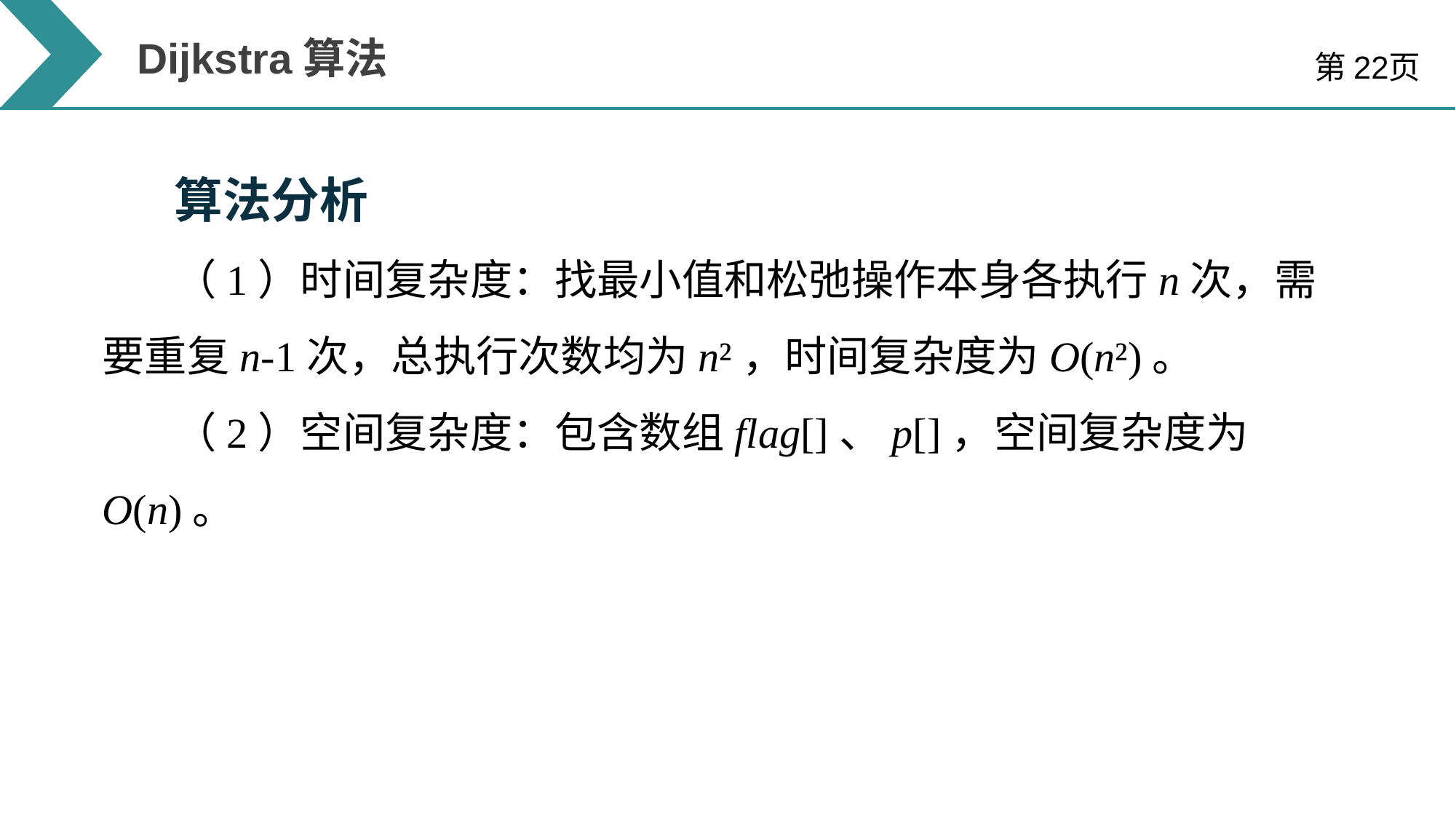

Dijkstra算法
第22页
算法分析
（1）时间复杂度：找最小值和松弛操作本身各执行n次，需要重复n-1次，总执行次数均为n²，时间复杂度为O(n²)。
（2）空间复杂度：包含数组flag[]、p[]，空间复杂度为O(n)。